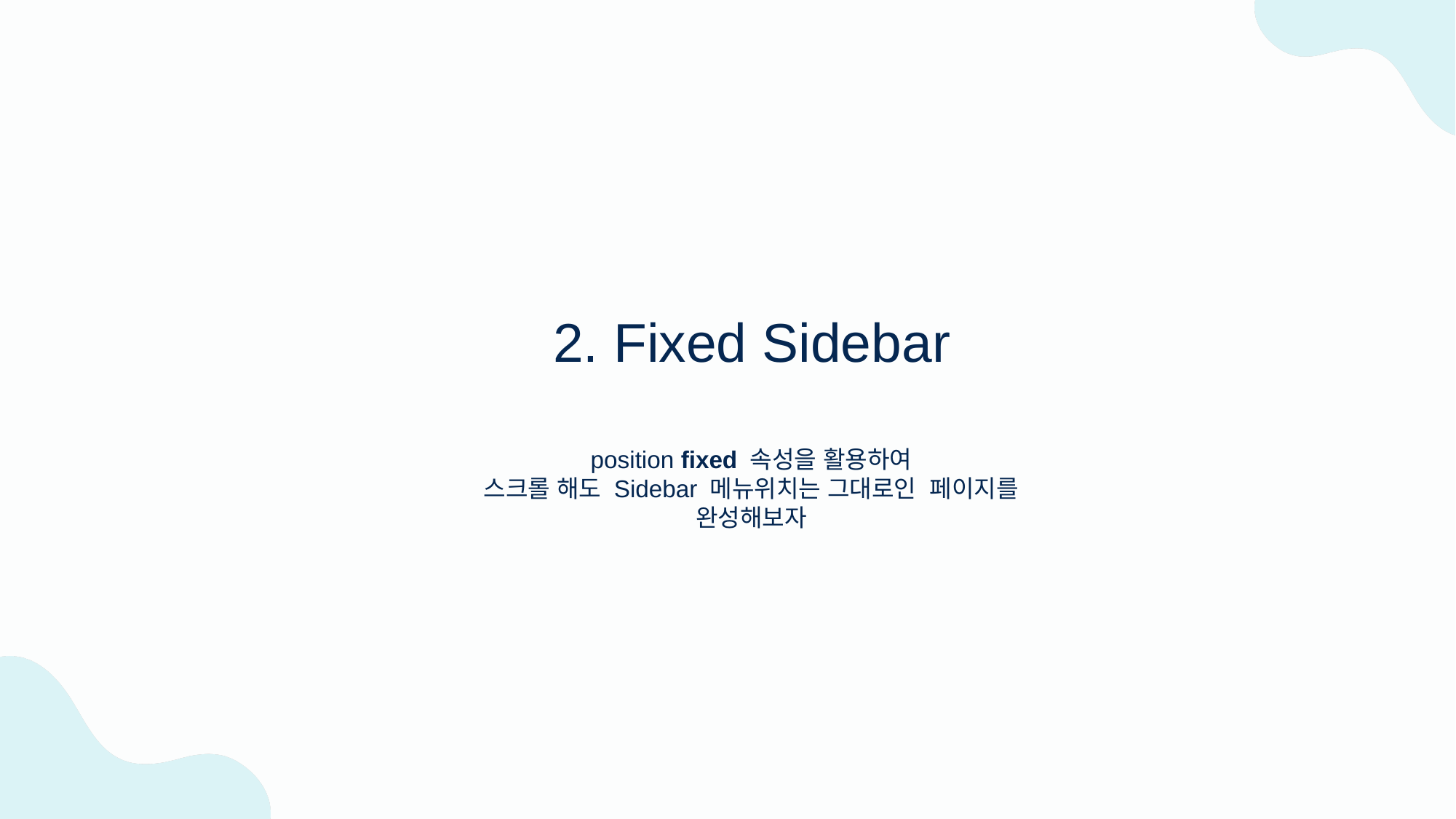

2. Fixed Sidebar
position fixed 속성을 활용하여
스크롤 해도 Sidebar 메뉴위치는 그대로인  페이지를 완성해보자